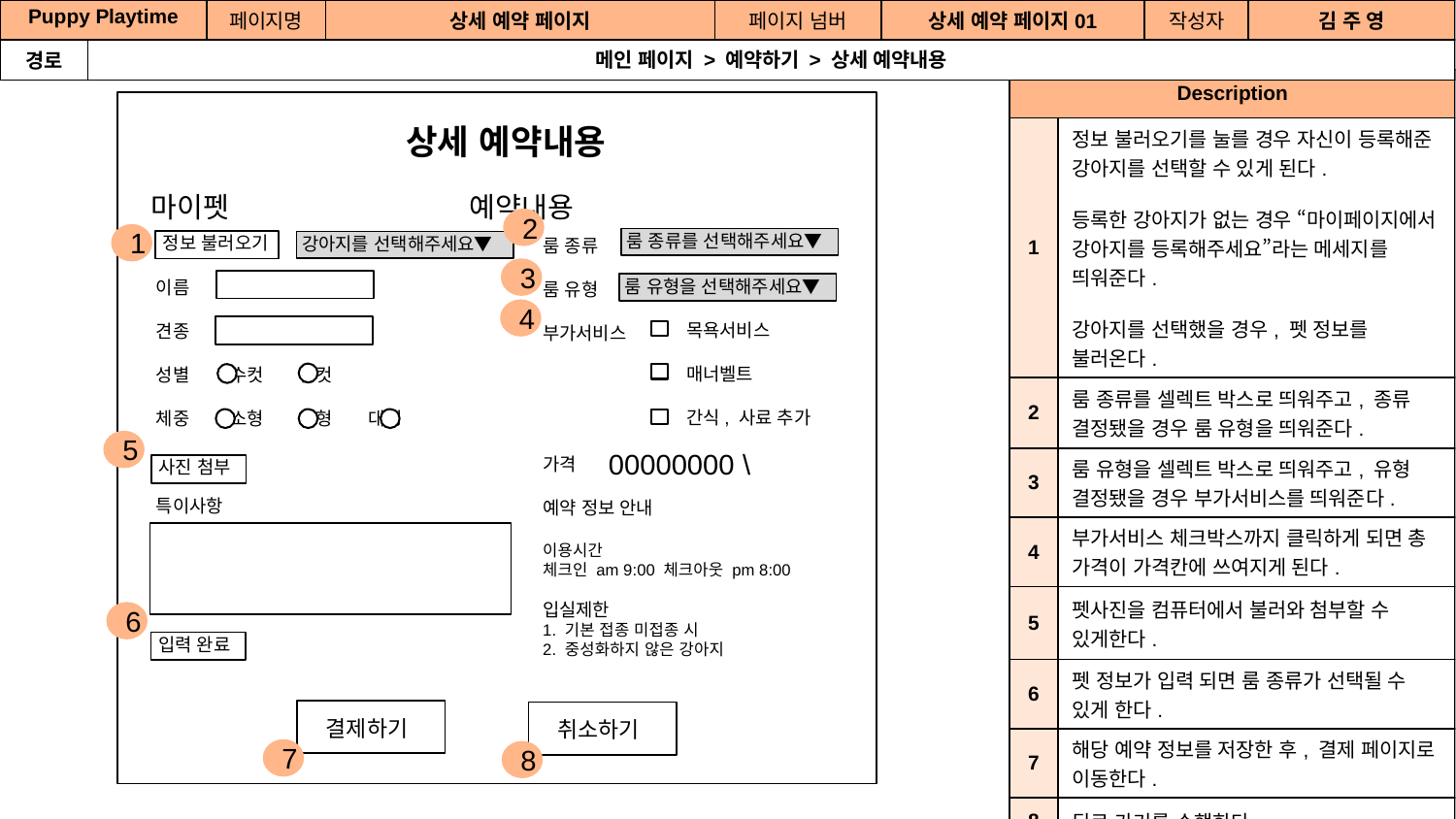

공간(오피스) 대여 시스템
| Puppy Playtime | 김 주 영 | 페이지명 | 상세 예약 페이지 | 페이지 넘버 | 상세 예약 페이지01 | 작성자 | 김 주 영 |
| --- | --- | --- | --- | --- | --- | --- | --- |
| 경로 | 메인 페이지 > 예약하기 > 상세 예약내용 | 김 주 영 | 김 주 영 | 김 주 영 | 김 주 영 | 김 주 영 | 김 주 영 |
| Description | 뒤로 가기를 수행한다. |
| --- | --- |
| 1 | 정보 불러오기를 눌를 경우 자신이 등록해준 강아지를 선택할 수 있게 된다. 등록한 강아지가 없는 경우 “마이페이지에서 강아지를 등록해주세요”라는 메세지를 띄워준다. 강아지를 선택했을 경우, 펫 정보를 불러온다. |
| 2 | 룸 종류를 셀렉트 박스로 띄워주고, 종류 결정됐을 경우 룸 유형을 띄워준다. |
| 3 | 룸 유형을 셀렉트 박스로 띄워주고, 유형 결정됐을 경우 부가서비스를 띄워준다. |
| 4 | 부가서비스 체크박스까지 클릭하게 되면 총 가격이 가격칸에 쓰여지게 된다. |
| 5 | 펫사진을 컴퓨터에서 불러와 첨부할 수 있게한다. |
| 6 | 펫 정보가 입력 되면 룸 종류가 선택될 수 있게 한다. |
| 7 | 해당 예약 정보를 저장한 후, 결제 페이지로 이동한다. |
| 8 | 뒤로 가기를 수행한다. |

상세 예약내용
마이펫                              예약내용
2
룸 종류를 선택해주세요▼

정보 불러오기

강아지를 선택해주세요▼

1
룸 종류

룸 유형

부가서비스

가격

예약 정보 안내

이용시간
체크인 am 9:00 체크아웃 pm 8:00

입실제한
1. 기본 접종 미접종 시
2. 중성화하지 않은 강아지
3
룸 유형을 선택해주세요▼

이름

견종

성별        수컷       암컷

체중        소형       중형       대형

특이사항

4
목욕서비스

매너벨트

간식, 사료 추가

5
00000000 \
사진 첨부

6
입력 완료

결제하기

취소하기
7
8